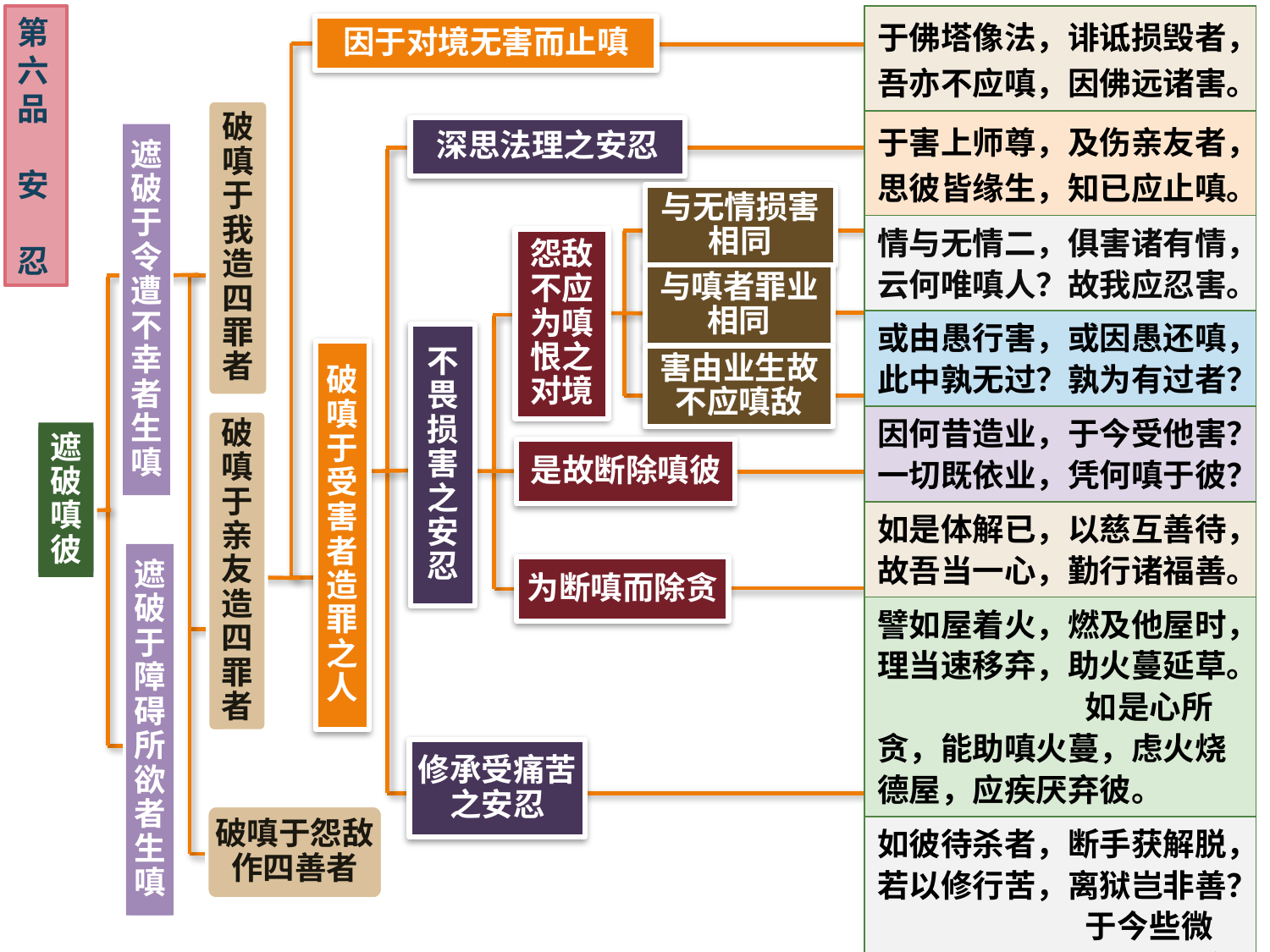

第六品

安   忍
| 于佛塔像法，诽诋损毁者，吾亦不应嗔，因佛远诸害。 |
| --- |
| 于害上师尊，及伤亲友者，思彼皆缘生，知已应止嗔。 |
| 情与无情二，俱害诸有情，云何唯嗔人？故我应忍害。 |
| 或由愚行害，或因愚还嗔，此中孰无过？孰为有过者？ |
| 因何昔造业，于今受他害？一切既依业，凭何嗔于彼？ |
| 如是体解已，以慈互善待，故吾当一心，勤行诸福善。 |
| 譬如屋着火，燃及他屋时，理当速移弃，助火蔓延草。 如是心所贪，能助嗔火蔓，虑火烧德屋，应疾厌弃彼。 |
| 如彼待杀者，断手获解脱，若以修行苦，离狱岂非善？ 于今些微苦，若我不能忍，何不除嗔恚，地狱众苦因？ 为欲曾千返，堕狱受烧烤，然于自他利，今犹未成办。 安忍苦不剧，复能成大利，为除众生害，欣然受此苦。 |
因于对境无害而止嗔

破嗔于我造四罪者
深思法理之安忍
遮破于令遭不幸者生嗔

与无情损害相同
怨敌不应为嗔恨之对境
与嗔者罪业相同
不畏损害之安忍
破嗔于受害者造罪之人
害由业生故不应嗔敌

破嗔于亲友造四罪者

遮破嗔彼
是故断除嗔彼
遮破于障碍所欲者生嗔

为断嗔而除贪
修承受痛苦之安忍

破嗔于怨敌作四善者